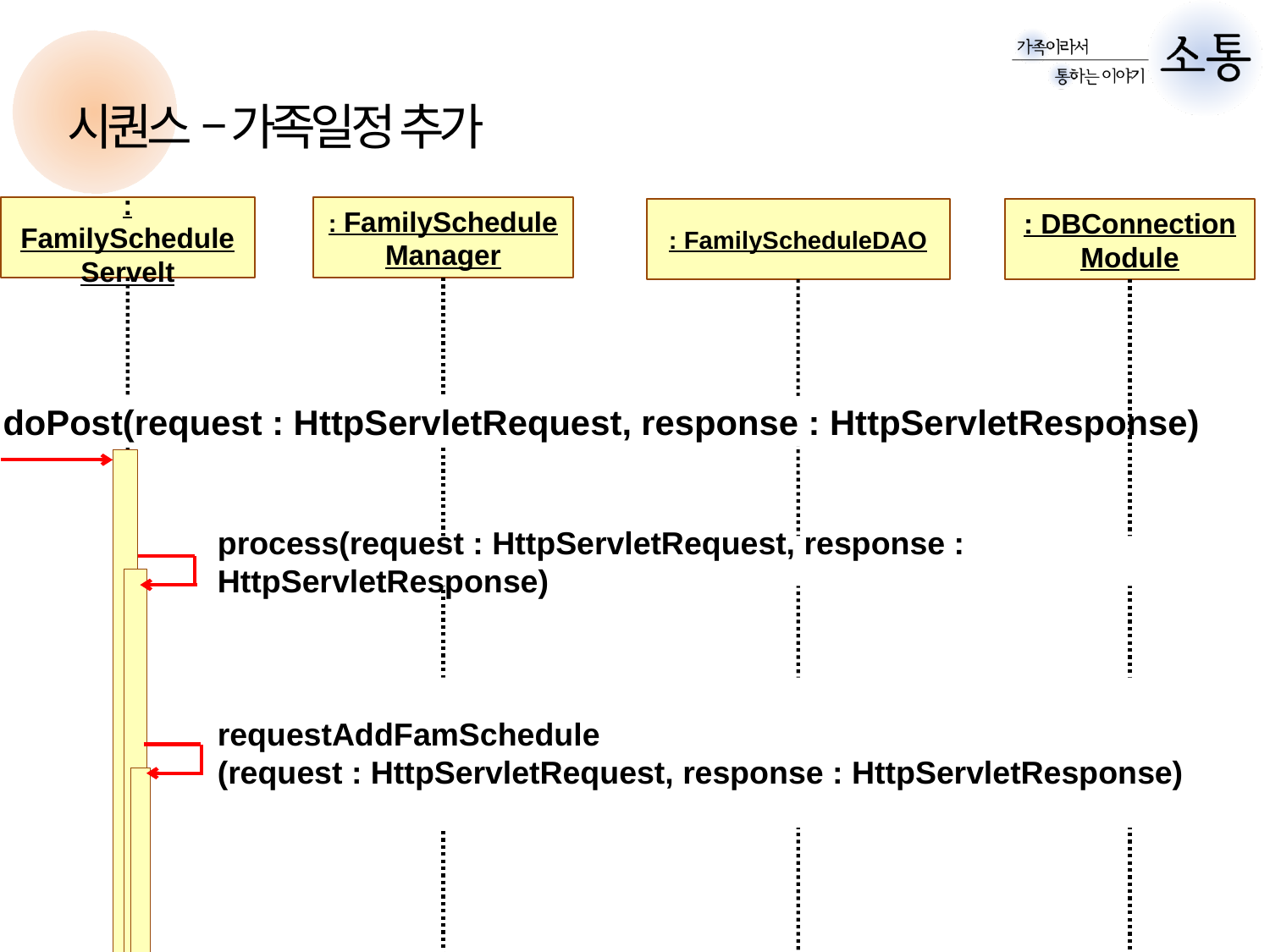

시퀀스 – 가족일정 추가
: FamilySchedule
Servelt
: FamilySchedule
Manager
: FamilyScheduleDAO
: DBConnection
Module
doPost(request : HttpServletRequest, response : HttpServletResponse)

process(request : HttpServletRequest, response : HttpServletResponse)

requestAddFamSchedule
(request : HttpServletRequest, response : HttpServletResponse)